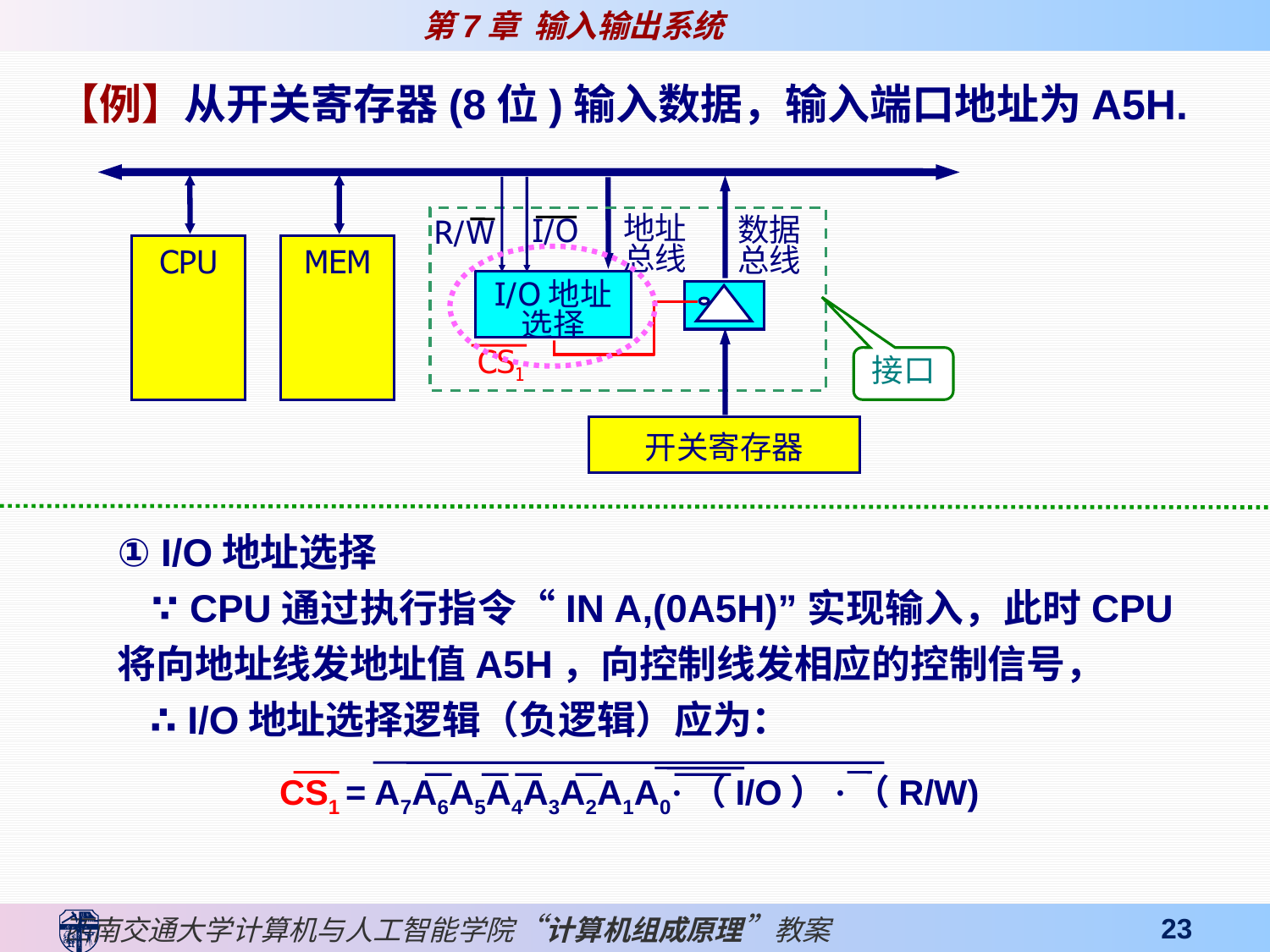

【例】从开关寄存器(8位)输入数据，输入端口地址为A5H.

I/O

R/W

地址
总线
数据
总线
CPU
MEM
I/O地址
选择

CS1

接口
开关寄存器

① I/O地址选择
   ∵ CPU通过执行指令“IN A,(0A5H)”实现输入，此时CPU将向地址线发地址值A5H，向控制线发相应的控制信号，
   ∴ I/O地址选择逻辑（负逻辑）应为：
  CS1 = A7A6A5A4A3A2A1A0·（I/O）·（R/W)